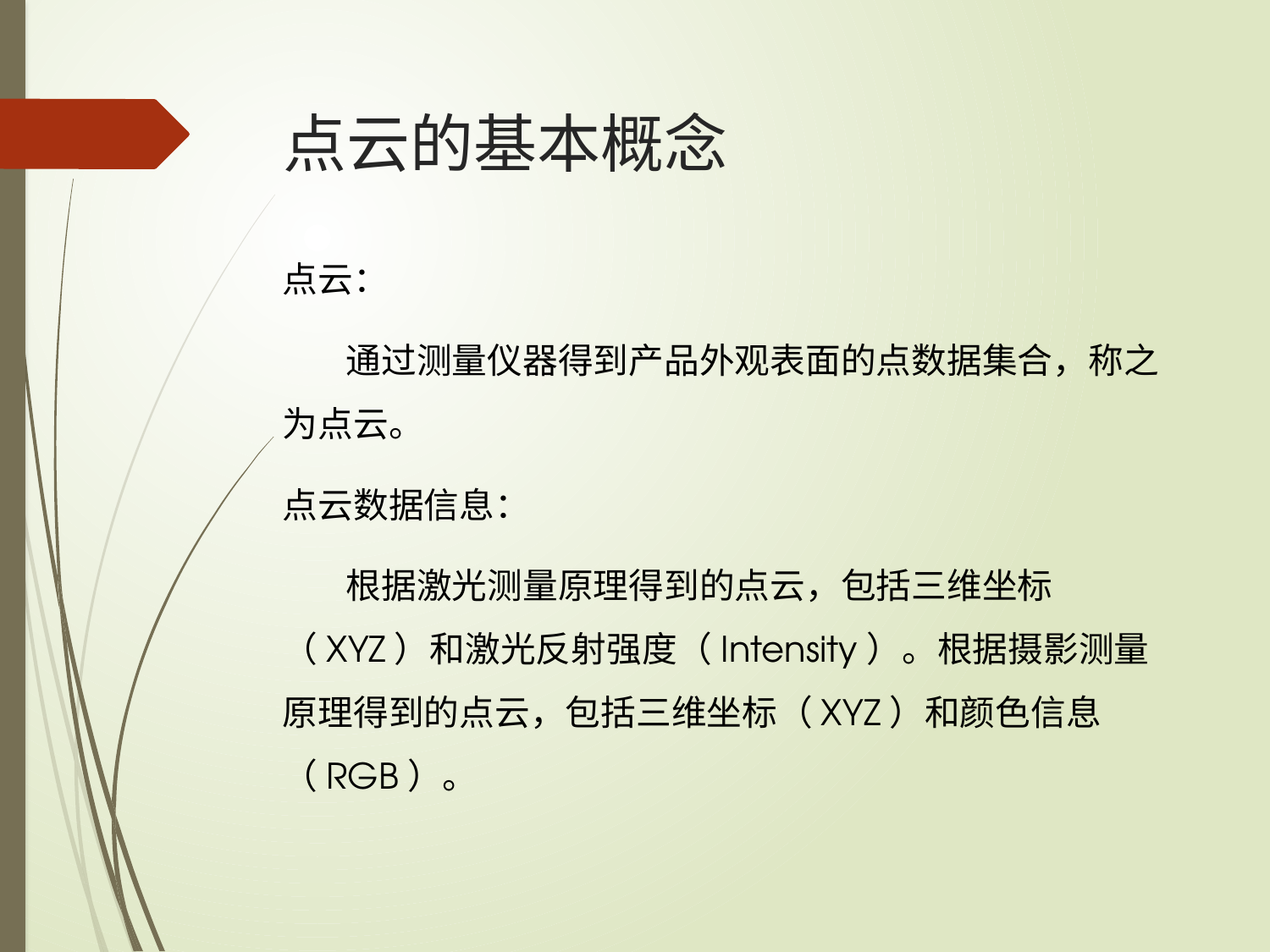

# 点云的基本概念
点云：
       通过测量仪器得到产品外观表面的点数据集合，称之为点云。
点云数据信息：
       根据激光测量原理得到的点云，包括三维坐标（XYZ）和激光反射强度（Intensity）。根据摄影测量原理得到的点云，包括三维坐标（XYZ）和颜色信息（RGB）。